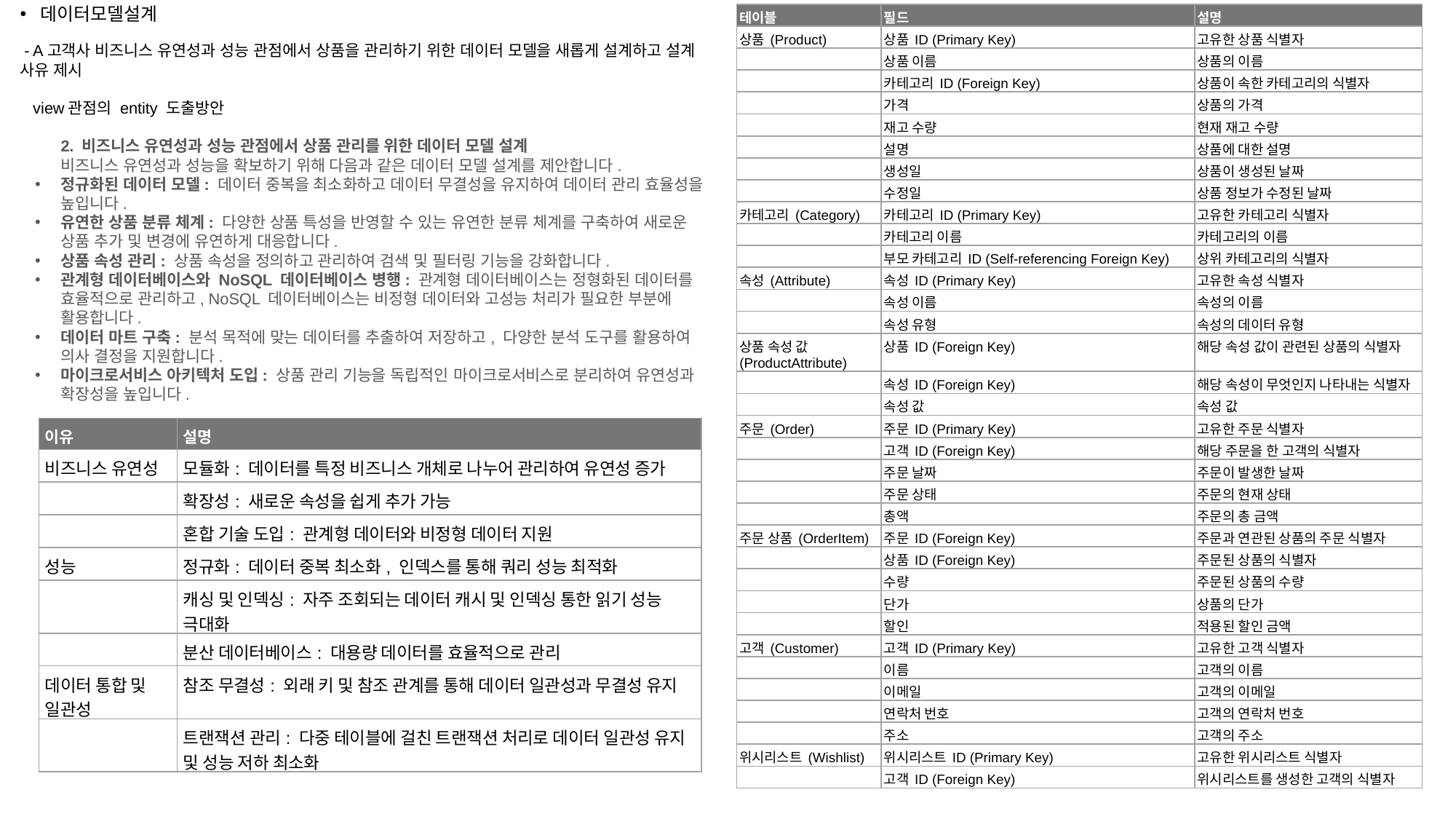

데이터모델설계

| 테이블 | 필드 | 설명 |
| --- | --- | --- |
| 상품 (Product) | 상품 ID (Primary Key) | 고유한 상품 식별자 |
|  | 상품 이름 | 상품의 이름 |
|  | 카테고리 ID (Foreign Key) | 상품이 속한 카테고리의 식별자 |
|  | 가격 | 상품의 가격 |
|  | 재고 수량 | 현재 재고 수량 |
|  | 설명 | 상품에 대한 설명 |
|  | 생성일 | 상품이 생성된 날짜 |
|  | 수정일 | 상품 정보가 수정된 날짜 |
| 카테고리 (Category) | 카테고리 ID (Primary Key) | 고유한 카테고리 식별자 |
|  | 카테고리 이름 | 카테고리의 이름 |
|  | 부모 카테고리 ID (Self-referencing Foreign Key) | 상위 카테고리의 식별자 |
| 속성 (Attribute) | 속성 ID (Primary Key) | 고유한 속성 식별자 |
|  | 속성 이름 | 속성의 이름 |
|  | 속성 유형 | 속성의 데이터 유형 |
| 상품 속성 값 (ProductAttribute) | 상품 ID (Foreign Key) | 해당 속성 값이 관련된 상품의 식별자 |
|  | 속성 ID (Foreign Key) | 해당 속성이 무엇인지 나타내는 식별자 |
|  | 속성 값 | 속성 값 |
| 주문 (Order) | 주문 ID (Primary Key) | 고유한 주문 식별자 |
|  | 고객 ID (Foreign Key) | 해당 주문을 한 고객의 식별자 |
|  | 주문 날짜 | 주문이 발생한 날짜 |
|  | 주문 상태 | 주문의 현재 상태 |
|  | 총액 | 주문의 총 금액 |
| 주문 상품 (OrderItem) | 주문 ID (Foreign Key) | 주문과 연관된 상품의 주문 식별자 |
|  | 상품 ID (Foreign Key) | 주문된 상품의 식별자 |
|  | 수량 | 주문된 상품의 수량 |
|  | 단가 | 상품의 단가 |
|  | 할인 | 적용된 할인 금액 |
| 고객 (Customer) | 고객 ID (Primary Key) | 고유한 고객 식별자 |
|  | 이름 | 고객의 이름 |
|  | 이메일 | 고객의 이메일 |
|  | 연락처 번호 | 고객의 연락처 번호 |
|  | 주소 | 고객의 주소 |
| 위시리스트 (Wishlist) | 위시리스트 ID (Primary Key) | 고유한 위시리스트 식별자 |
|  | 고객 ID (Foreign Key) | 위시리스트를 생성한 고객의 식별자 |
 - A고객사 비즈니스 유연성과 성능 관점에서 상품을 관리하기 위한 데이터 모델을 새롭게 설계하고 설계 사유 제시

   view관점의 entity 도출방안

2. 비즈니스 유연성과 성능 관점에서 상품 관리를 위한 데이터 모델 설계
비즈니스 유연성과 성능을 확보하기 위해 다음과 같은 데이터 모델 설계를 제안합니다.
정규화된 데이터 모델: 데이터 중복을 최소화하고 데이터 무결성을 유지하여 데이터 관리 효율성을 높입니다.
유연한 상품 분류 체계: 다양한 상품 특성을 반영할 수 있는 유연한 분류 체계를 구축하여 새로운 상품 추가 및 변경에 유연하게 대응합니다.
상품 속성 관리: 상품 속성을 정의하고 관리하여 검색 및 필터링 기능을 강화합니다.
관계형 데이터베이스와 NoSQL 데이터베이스 병행: 관계형 데이터베이스는 정형화된 데이터를 효율적으로 관리하고, NoSQL 데이터베이스는 비정형 데이터와 고성능 처리가 필요한 부분에 활용합니다.
데이터 마트 구축: 분석 목적에 맞는 데이터를 추출하여 저장하고, 다양한 분석 도구를 활용하여 의사 결정을 지원합니다.
마이크로서비스 아키텍처 도입: 상품 관리 기능을 독립적인 마이크로서비스로 분리하여 유연성과 확장성을 높입니다.
| 이유 | 설명 |
| --- | --- |
| 비즈니스 유연성 | 모듈화: 데이터를 특정 비즈니스 개체로 나누어 관리하여 유연성 증가 |
|  | 확장성: 새로운 속성을 쉽게 추가 가능 |
|  | 혼합 기술 도입: 관계형 데이터와 비정형 데이터 지원 |
| 성능 | 정규화: 데이터 중복 최소화, 인덱스를 통해 쿼리 성능 최적화 |
|  | 캐싱 및 인덱싱: 자주 조회되는 데이터 캐시 및 인덱싱 통한 읽기 성능 극대화 |
|  | 분산 데이터베이스: 대용량 데이터를 효율적으로 관리 |
| 데이터 통합 및 일관성 | 참조 무결성: 외래 키 및 참조 관계를 통해 데이터 일관성과 무결성 유지 |
|  | 트랜잭션 관리: 다중 테이블에 걸친 트랜잭션 처리로 데이터 일관성 유지 및 성능 저하 최소화 |